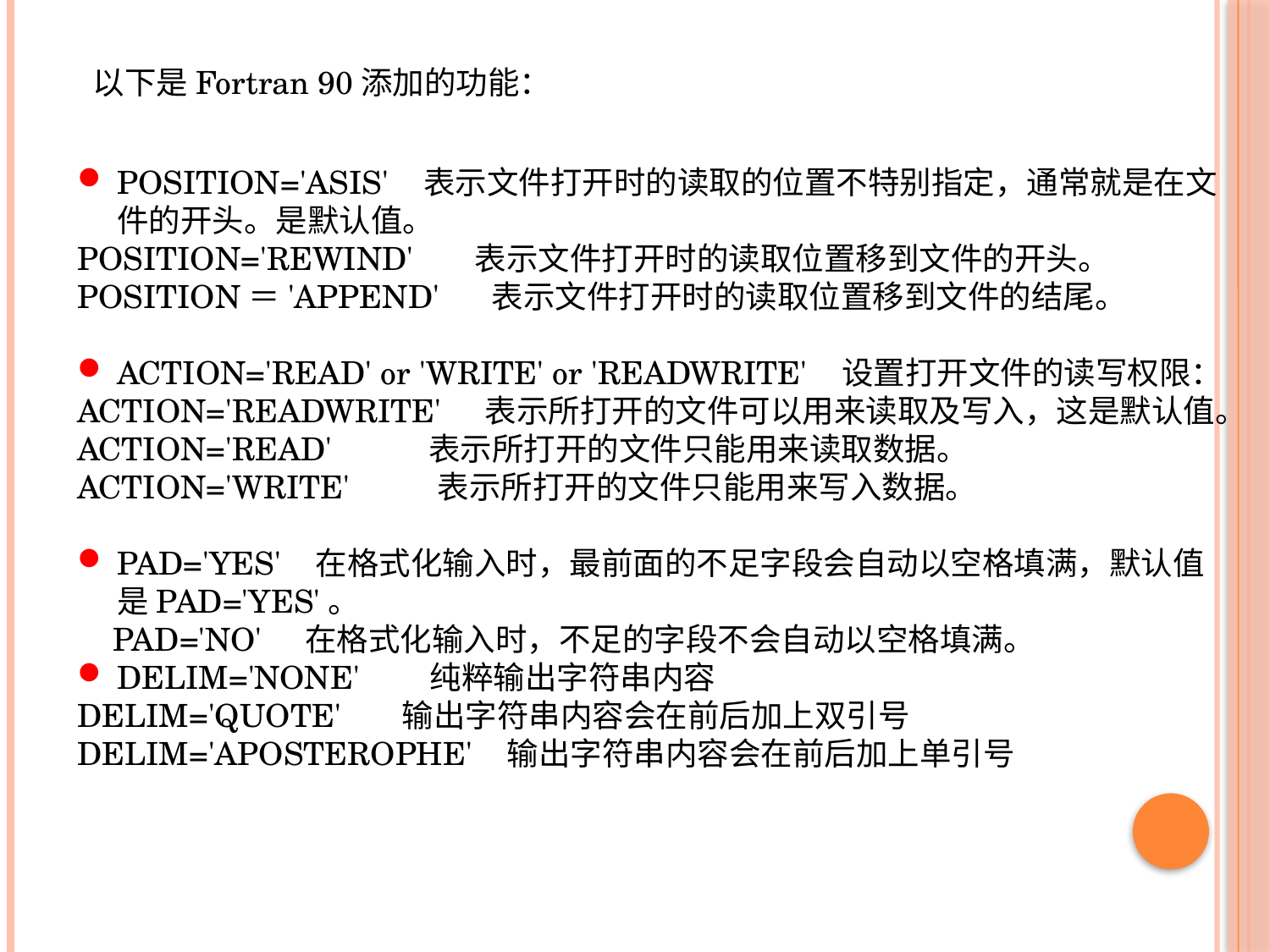

以下是Fortran 90添加的功能：
POSITION='ASIS'   表示文件打开时的读取的位置不特别指定，通常就是在文件的开头。是默认值。
POSITION='REWIND'      表示文件打开时的读取位置移到文件的开头。
POSITION＝'APPEND'     表示文件打开时的读取位置移到文件的结尾。

ACTION='READ' or 'WRITE' or 'READWRITE'   设置打开文件的读写权限：
ACTION='READWRITE'    表示所打开的文件可以用来读取及写入，这是默认值。
ACTION='READ'          表示所打开的文件只能用来读取数据。
ACTION='WRITE'         表示所打开的文件只能用来写入数据。

PAD='YES'   在格式化输入时，最前面的不足字段会自动以空格填满，默认值是PAD='YES'。
    PAD='NO'    在格式化输入时，不足的字段不会自动以空格填满。
DELIM='NONE'       纯粹输出字符串内容
DELIM='QUOTE'      输出字符串内容会在前后加上双引号
DELIM='APOSTEROPHE'   输出字符串内容会在前后加上单引号